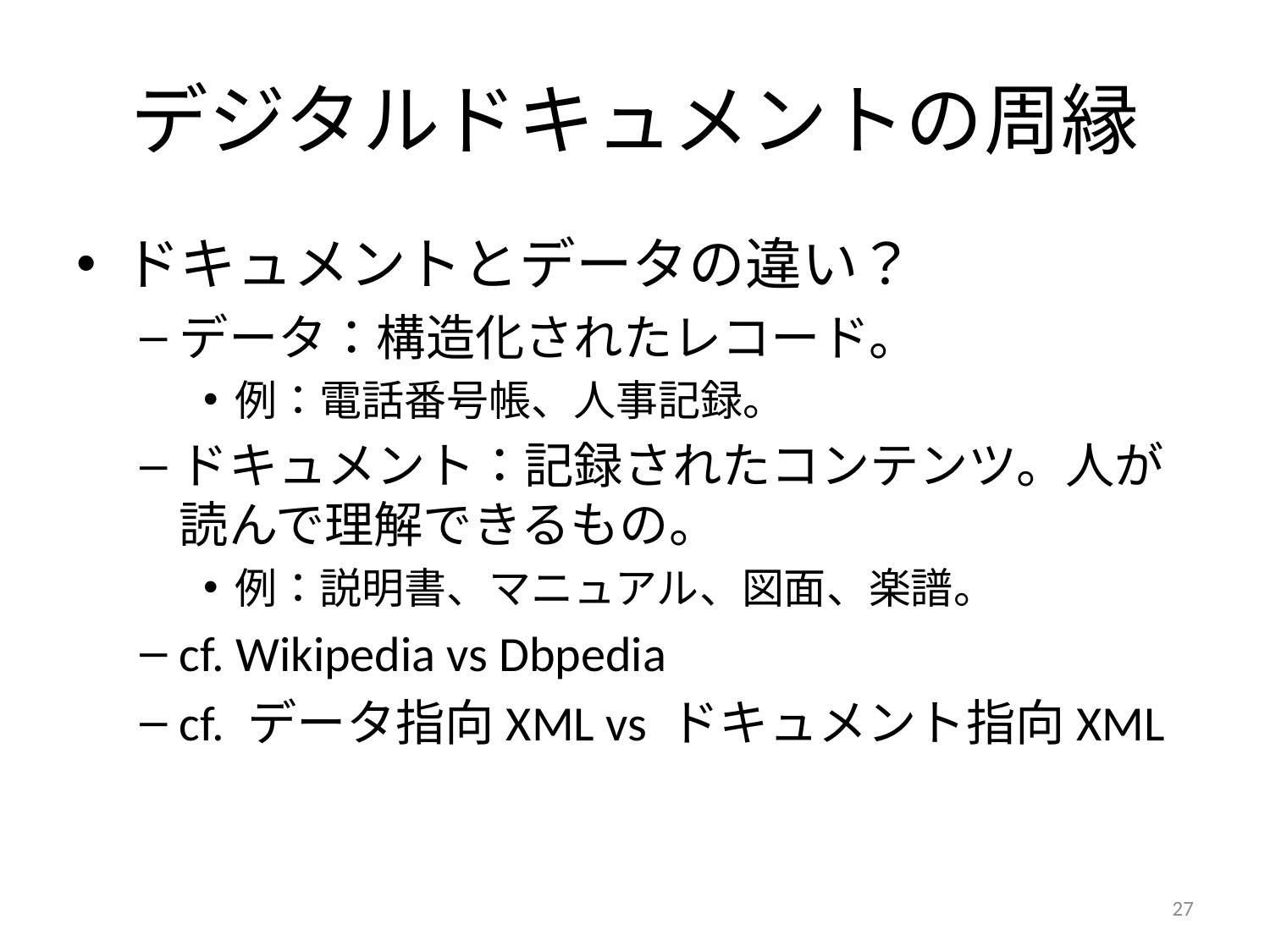

# デジタルドキュメントの周縁
ドキュメントとデータの違い？
データ：構造化されたレコード。
例：電話番号帳、人事記録。
ドキュメント：記録されたコンテンツ。人が読んで理解できるもの。
例：説明書、マニュアル、図面、楽譜。
cf. Wikipedia vs Dbpedia
cf. データ指向XML vs ドキュメント指向XML
27